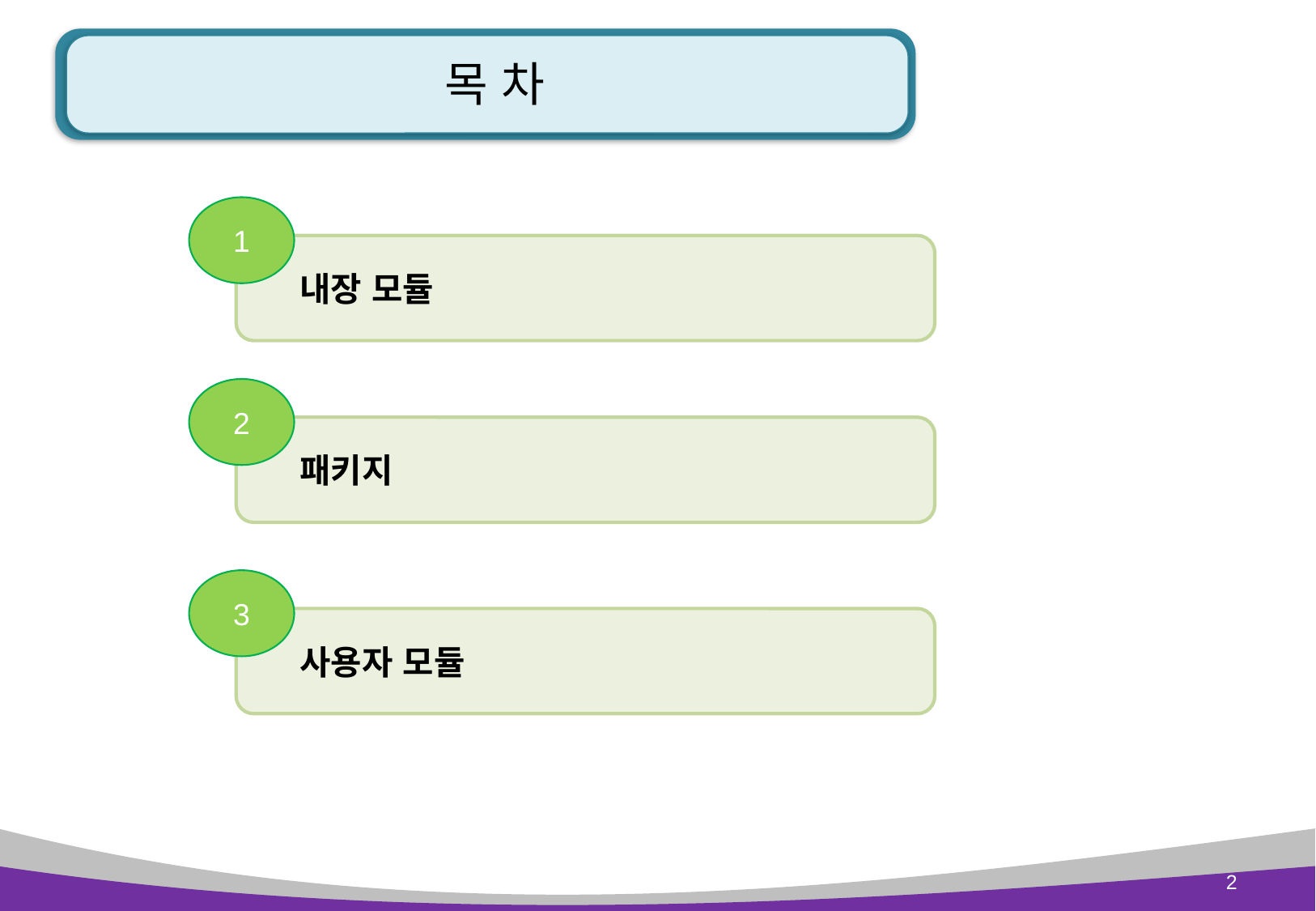

# 목 차
1
     내장 모듈
2
     패키지
3
     사용자 모듈
2